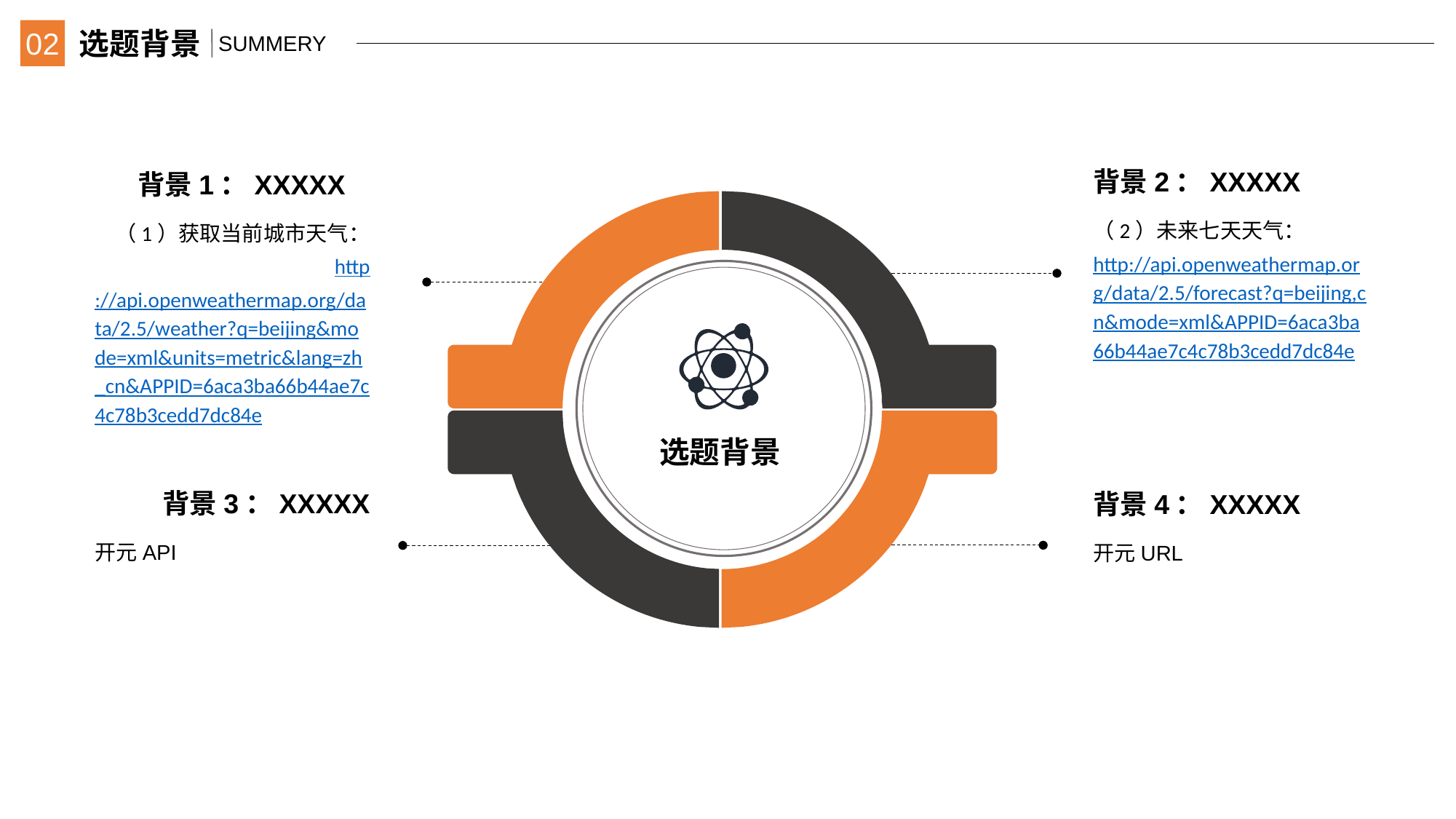

02
选题背景

SUMMERY
背景2：XXXXX
背景1：XXXXX

选题背景
（2）未来七天天气：
http://api.openweathermap.org/data/2.5/forecast?q=beijing,cn&mode=xml&APPID=6aca3ba66b44ae7c4c78b3cedd7dc84e
（1）获取当前城市天气：
http://api.openweathermap.org/data/2.5/weather?q=beijing&mode=xml&units=metric&lang=zh_cn&APPID=6aca3ba66b44ae7c4c78b3cedd7dc84e
背景3：XXXXX
背景4：XXXXX
开元API
开元URL